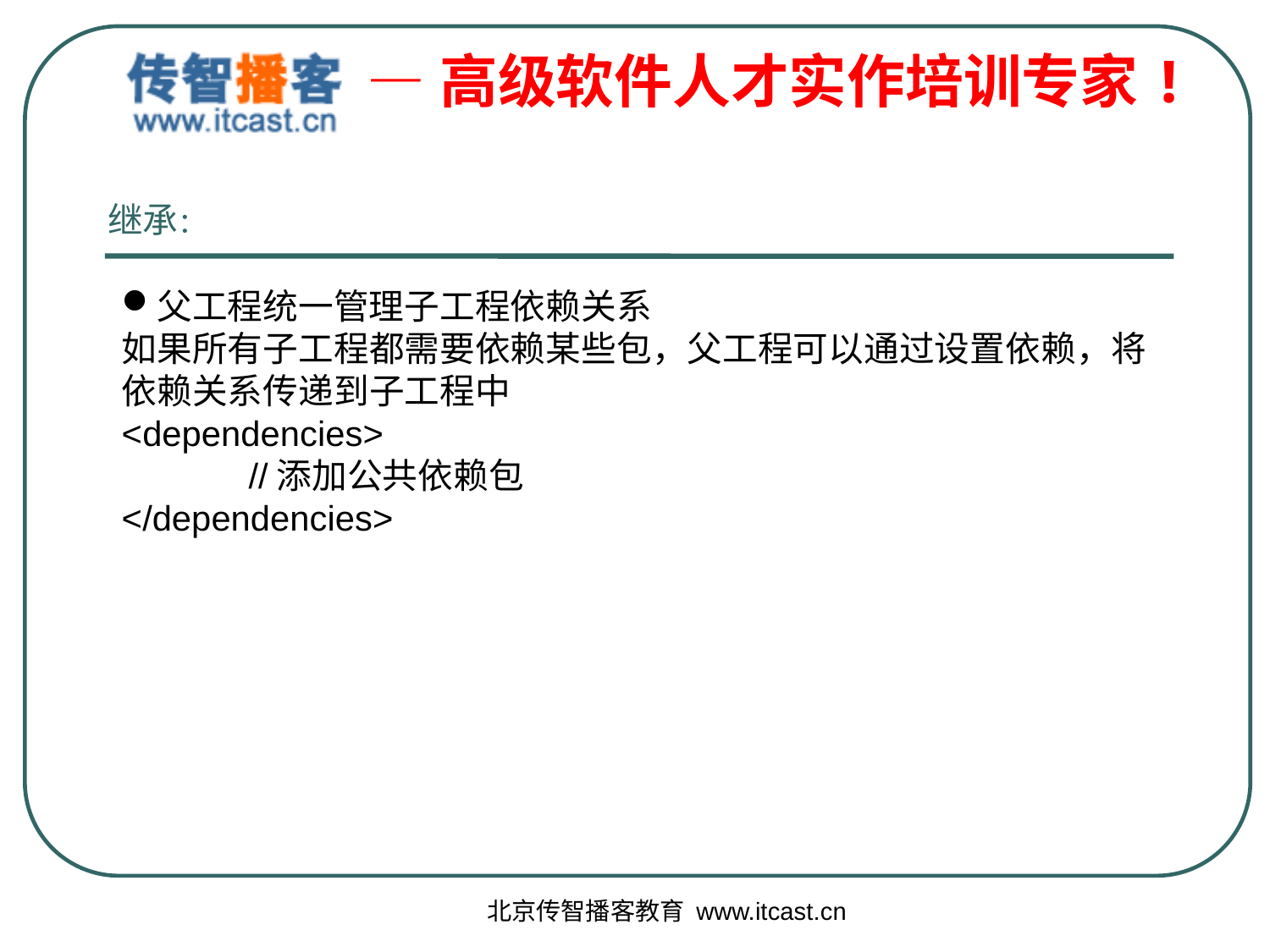

继承：
父工程统一管理子工程依赖关系
如果所有子工程都需要依赖某些包，父工程可以通过设置依赖，将依赖关系传递到子工程中
<dependencies>
	//添加公共依赖包
</dependencies>

北京传智播客教育 www.itcast.cn